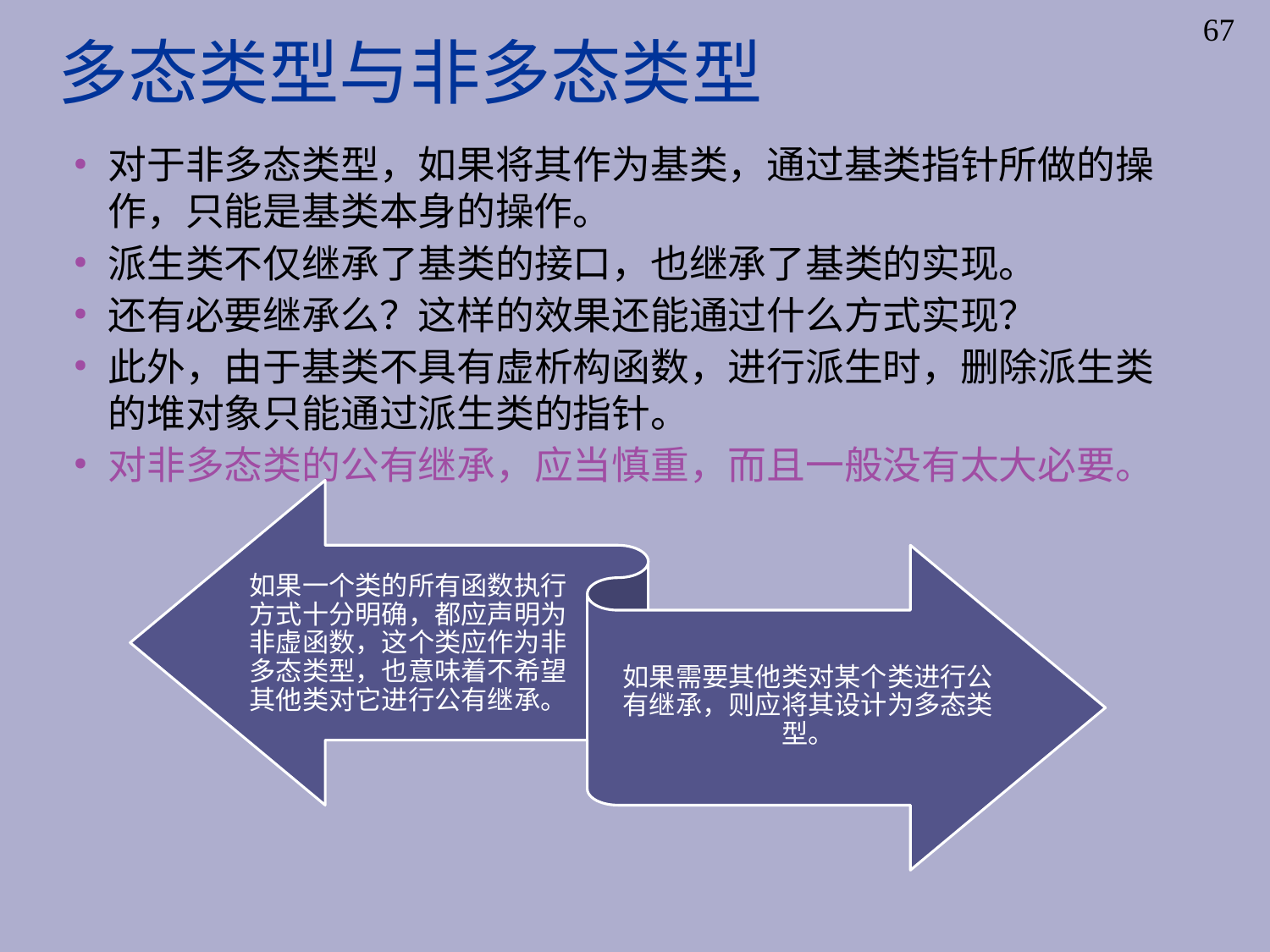

# 多态类型与非多态类型
67
对于非多态类型，如果将其作为基类，通过基类指针所做的操作，只能是基类本身的操作。
派生类不仅继承了基类的接口，也继承了基类的实现。
还有必要继承么？这样的效果还能通过什么方式实现？
此外，由于基类不具有虚析构函数，进行派生时，删除派生类的堆对象只能通过派生类的指针。
对非多态类的公有继承，应当慎重，而且一般没有太大必要。

如果一个类的所有函数执行方式十分明确，都应声明为非虚函数，这个类应作为非多态类型，也意味着不希望其他类对它进行公有继承。
如果需要其他类对某个类进行公有继承，则应将其设计为多态类型。